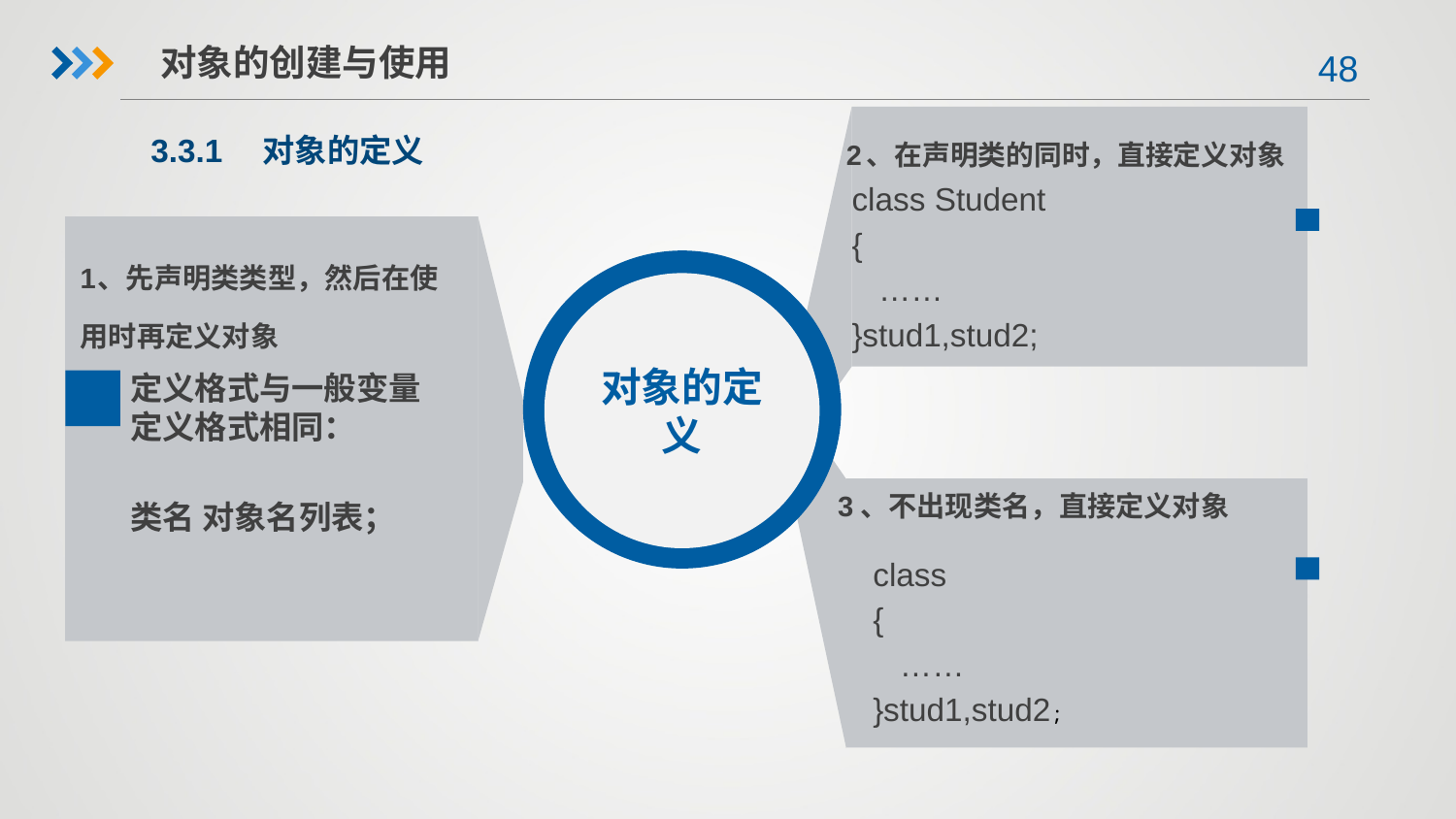

对象的创建与使用

2、在声明类的同时，直接定义对象

3.3.1　对象的定义
class Student
{
   ……
}stud1,stud2;

1、先声明类类型，然后在使用时再定义对象

对象的定义
定义格式与一般变量定义格式相同：

类名 对象名列表；

3、不出现类名，直接定义对象
class
{
   ……
}stud1,stud2;